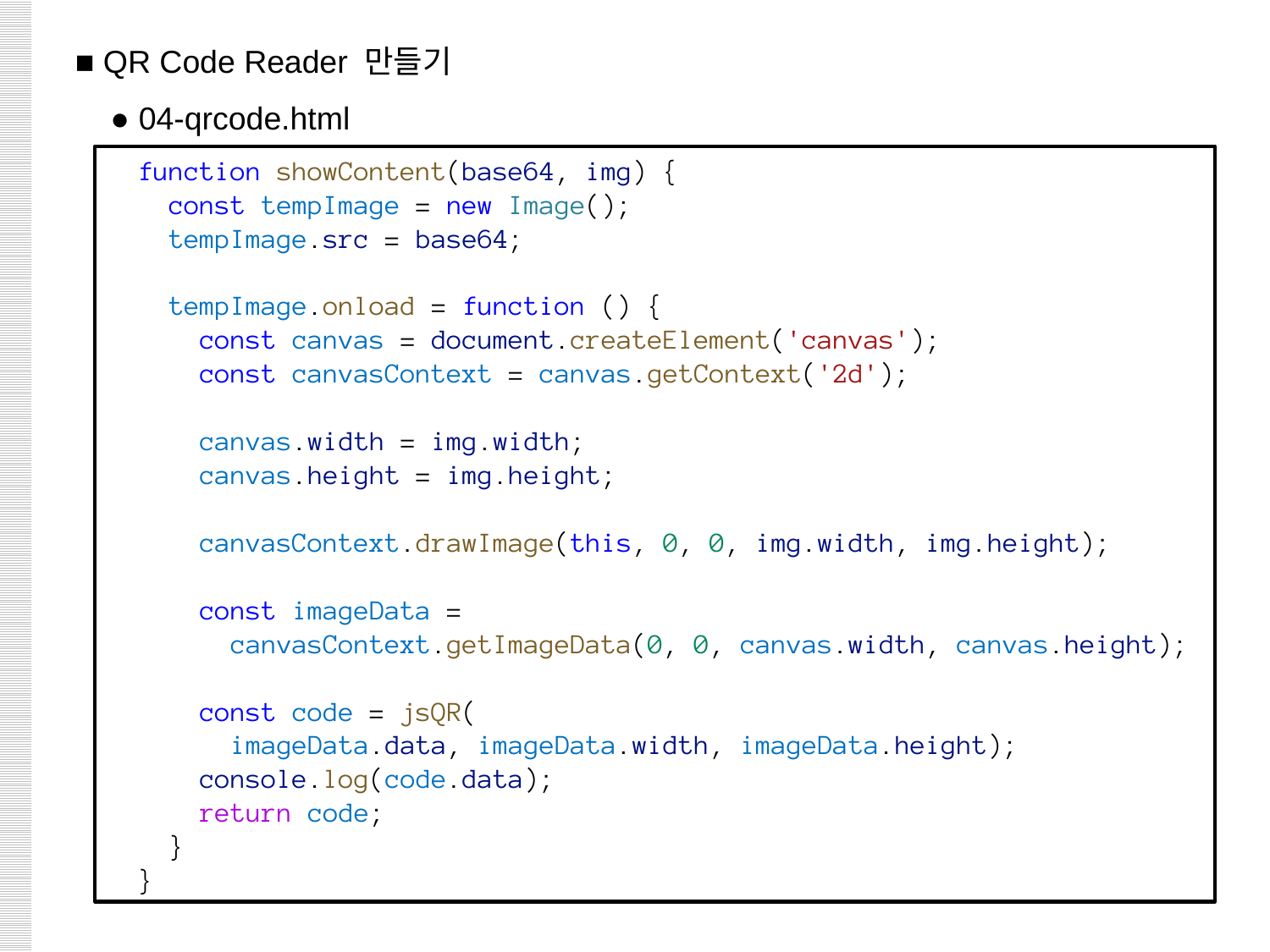

■ QR Code Reader 만들기
    ● 04-qrcode.html
  function showContent(base64, img) {
    const tempImage = new Image();
    tempImage.src = base64;
    tempImage.onload = function () {
      const canvas = document.createElement('canvas');
      const canvasContext = canvas.getContext('2d');
      canvas.width = img.width;
      canvas.height = img.height;
      canvasContext.drawImage(this, 0, 0, img.width, img.height);
      const imageData =
        canvasContext.getImageData(0, 0, canvas.width, canvas.height);
      const code = jsQR(
        imageData.data, imageData.width, imageData.height);
      console.log(code.data);
      return code;
    }
  }